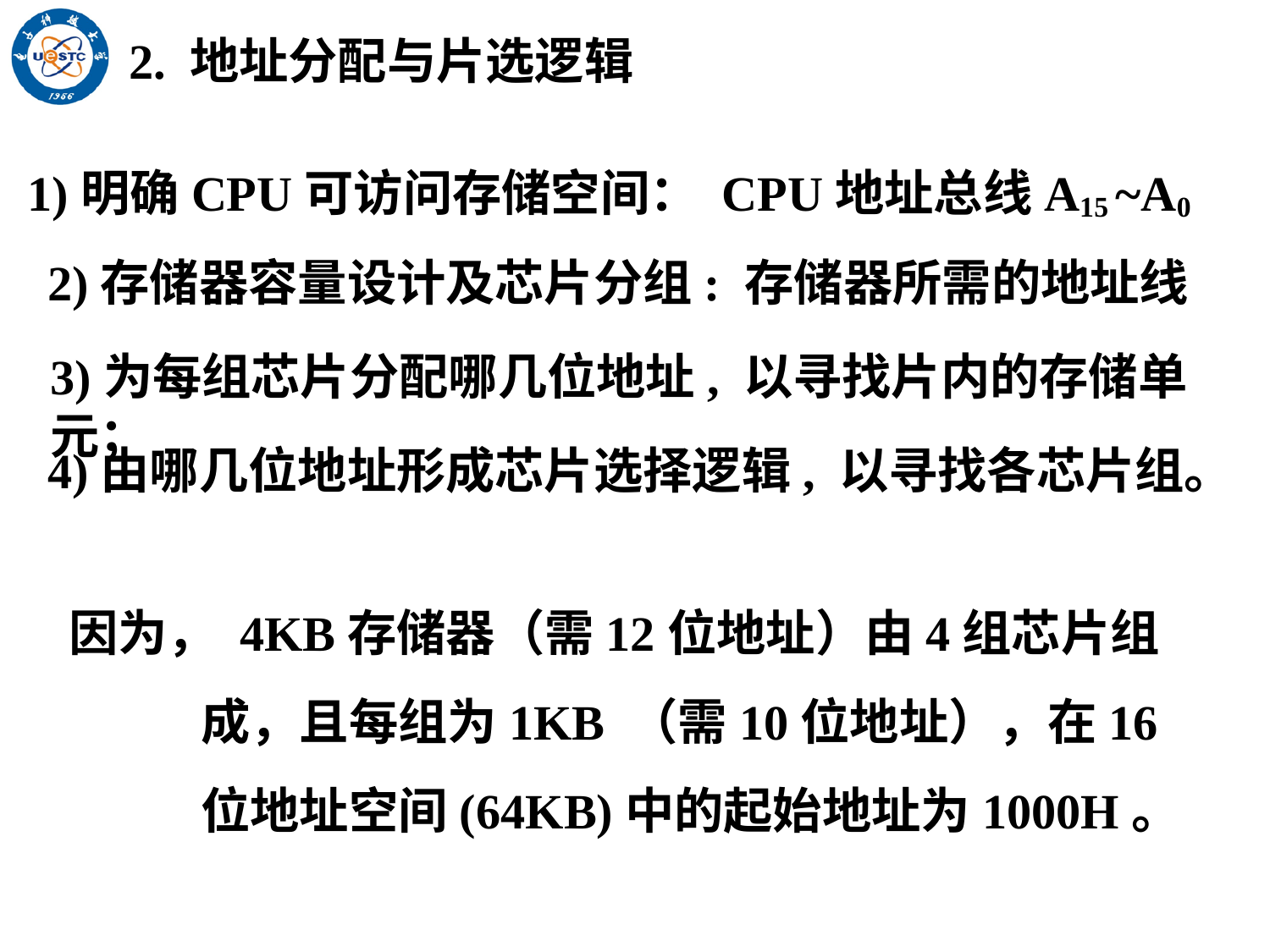

2. 地址分配与片选逻辑
1)明确CPU可访问存储空间： CPU地址总线A15 ~A0
2)存储器容量设计及芯片分组: 存储器所需的地址线
3)为每组芯片分配哪几位地址, 以寻找片内的存储单元；
4)由哪几位地址形成芯片选择逻辑, 以寻找各芯片组。
因为， 4KB存储器（需12位地址）由4组芯片组成，且每组为1KB （需10位地址），在16位地址空间(64KB)中的起始地址为1000H。